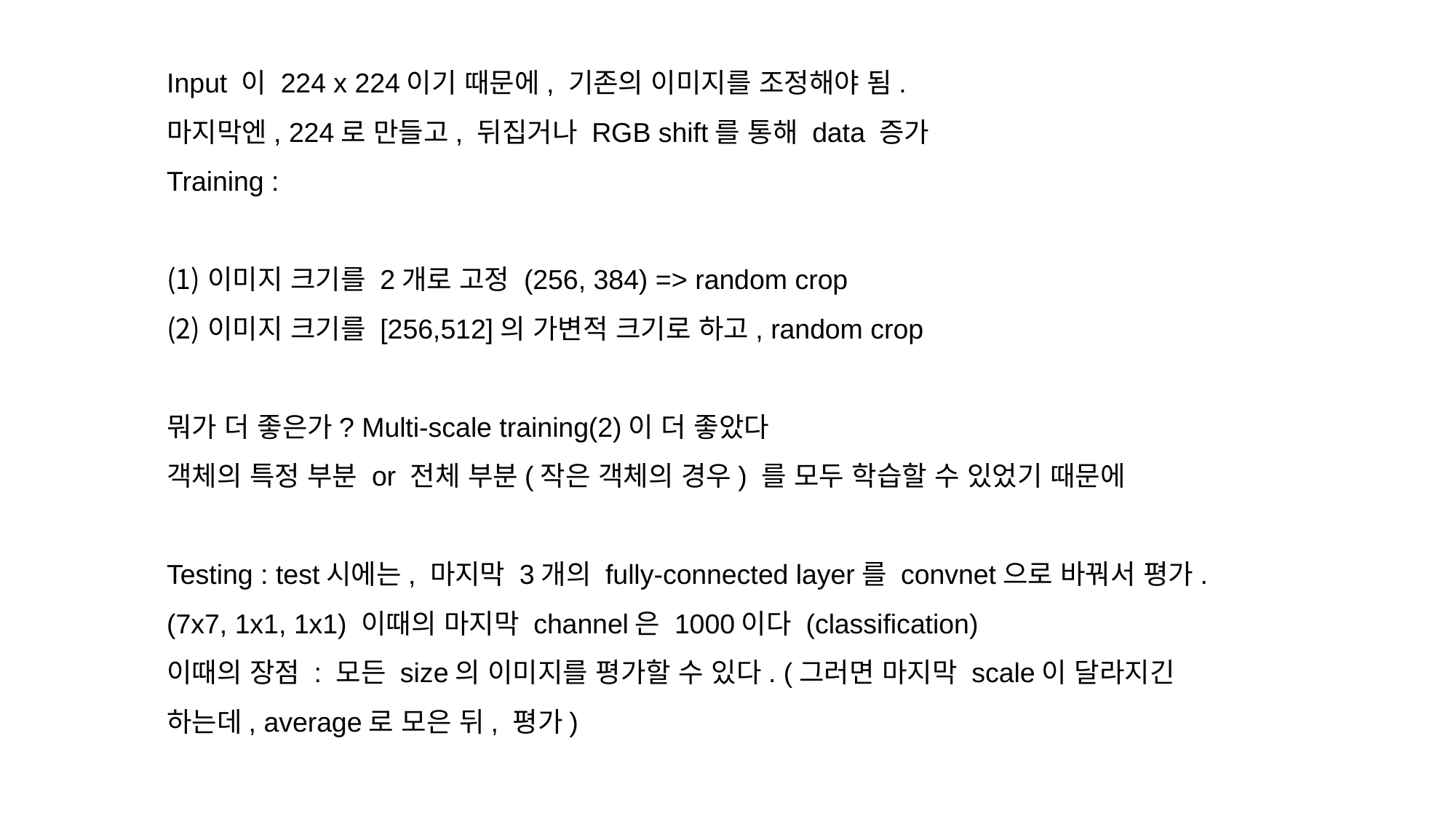

Input 이 224 x 224이기 때문에, 기존의 이미지를 조정해야 됨.
마지막엔, 224로 만들고, 뒤집거나 RGB shift를 통해 data 증가
Training :

이미지 크기를 2개로 고정 (256, 384) => random crop
이미지 크기를 [256,512]의 가변적 크기로 하고, random crop

뭐가 더 좋은가? Multi-scale training(2)이 더 좋았다
객체의 특정 부분 or 전체 부분(작은 객체의 경우) 를 모두 학습할 수 있었기 때문에

Testing : test시에는, 마지막 3개의 fully-connected layer를 convnet으로 바꿔서 평가.
(7x7, 1x1, 1x1) 이때의 마지막 channel은 1000이다 (classification)
이때의 장점 : 모든 size의 이미지를 평가할 수 있다. (그러면 마지막 scale이 달라지긴 하는데, average로 모은 뒤, 평가)